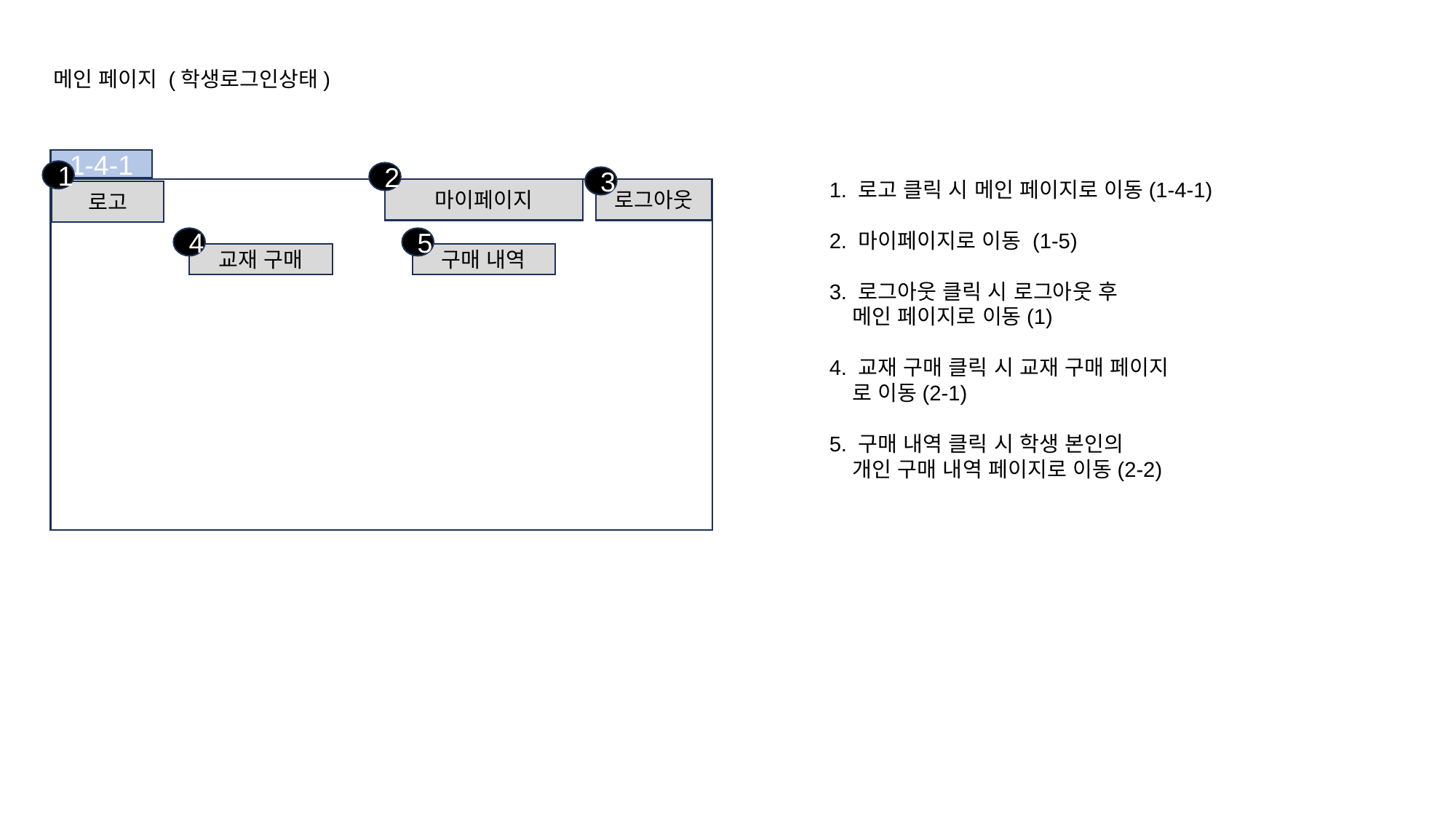

메인 페이지 (학생로그인상태)
1-4-1
1
2
3
 1. 로고 클릭 시 메인 페이지로 이동(1-4-1)

 2. 마이페이지로 이동 (1-5)

 3. 로그아웃 클릭 시 로그아웃 후
    메인 페이지로 이동(1)

 4. 교재 구매 클릭 시 교재 구매 페이지
    로 이동(2-1)

 5. 구매 내역 클릭 시 학생 본인의
    개인 구매 내역 페이지로 이동(2-2)
마이페이지
로그아웃

로고
4
5
구매 내역
교재 구매